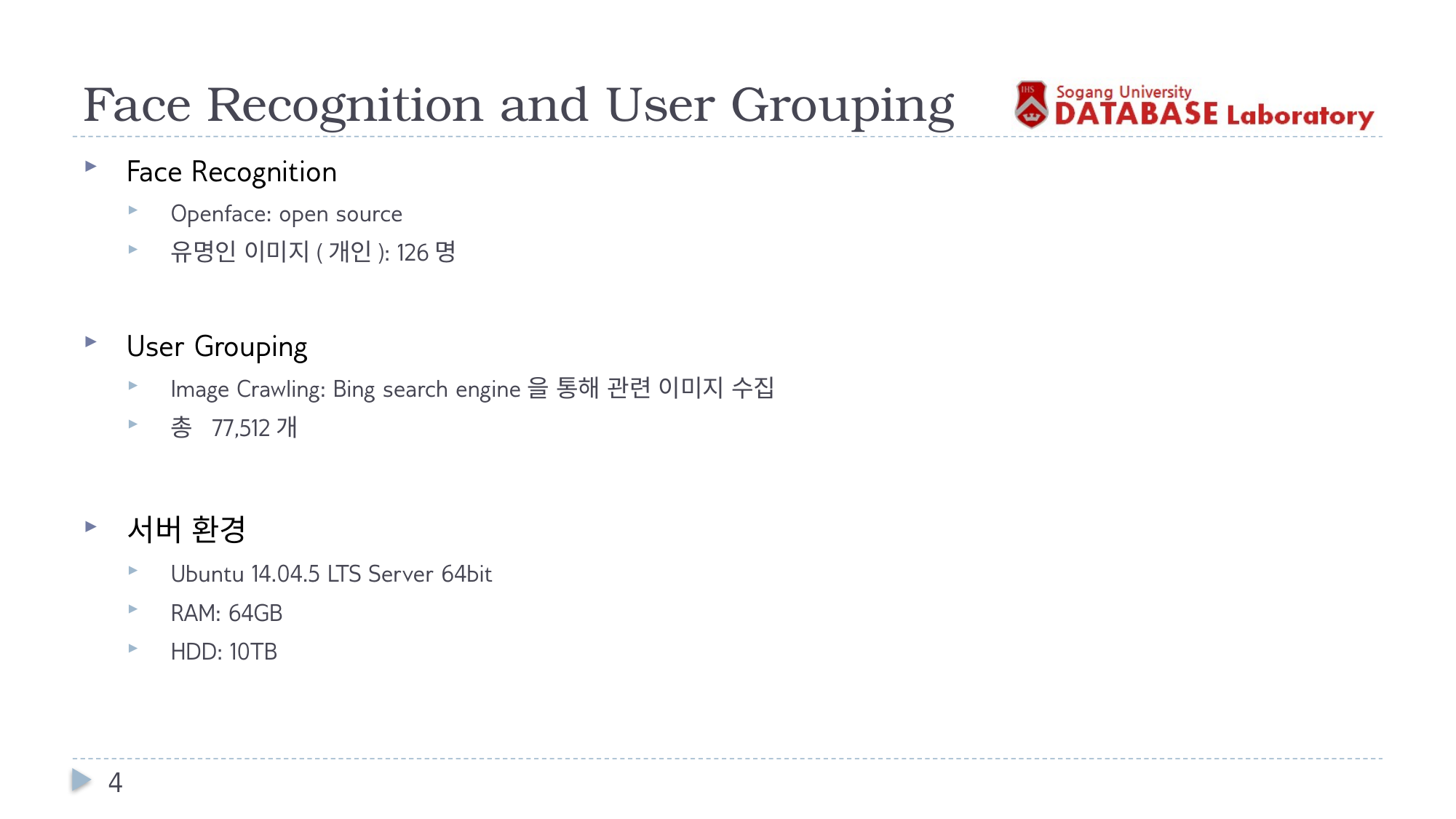

# Face Recognition and User Grouping
Face Recognition
Openface: open source
유명인 이미지(개인): 126명

User Grouping
Image Crawling: Bing search engine을 통해 관련 이미지 수집
총  77,512개

서버 환경
Ubuntu 14.04.5 LTS Server 64bit
RAM: 64GB
HDD: 10TB

4